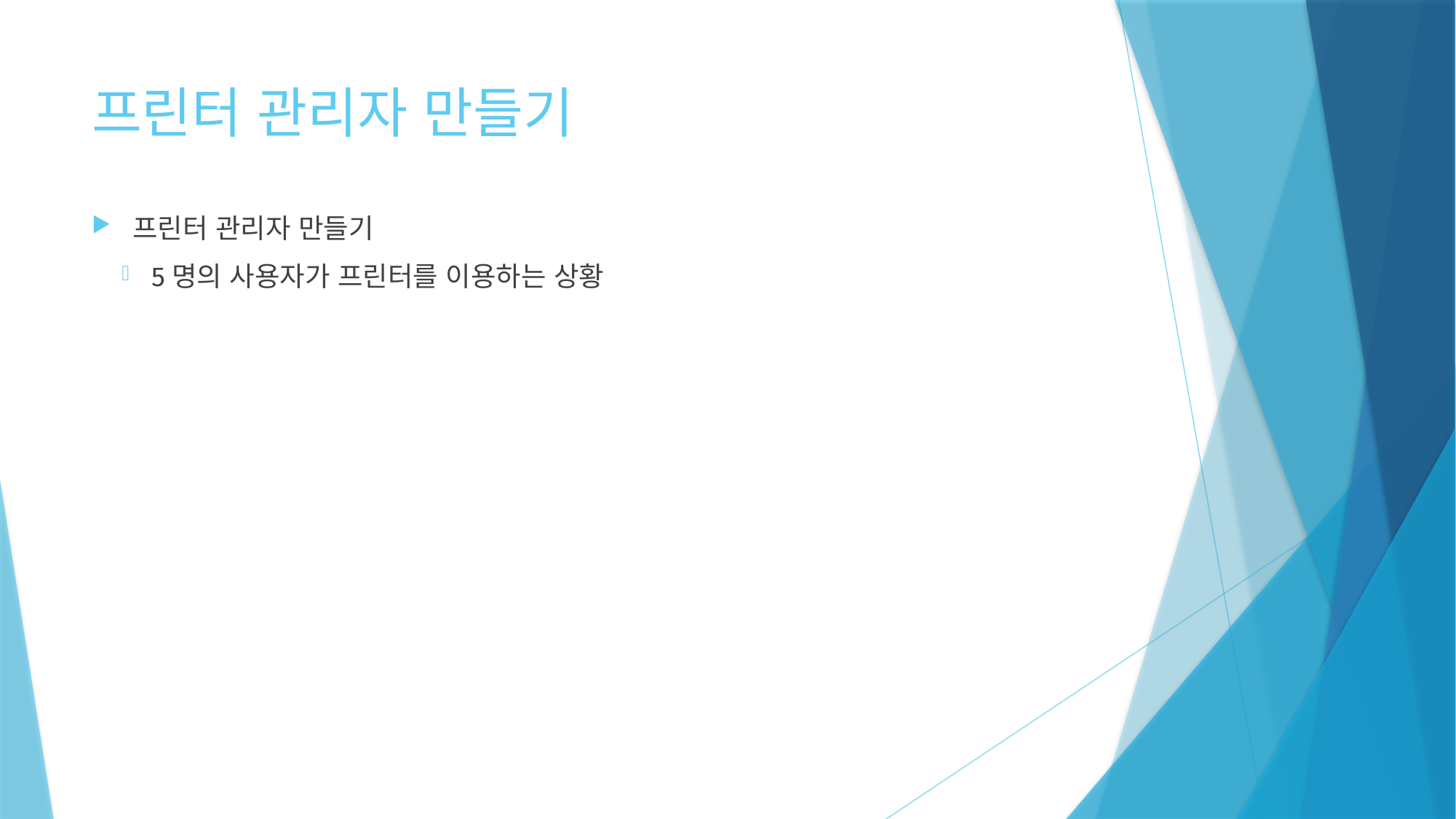

# 프린터 관리자 만들기
프린터 관리자 만들기
5명의 사용자가 프린터를 이용하는 상황